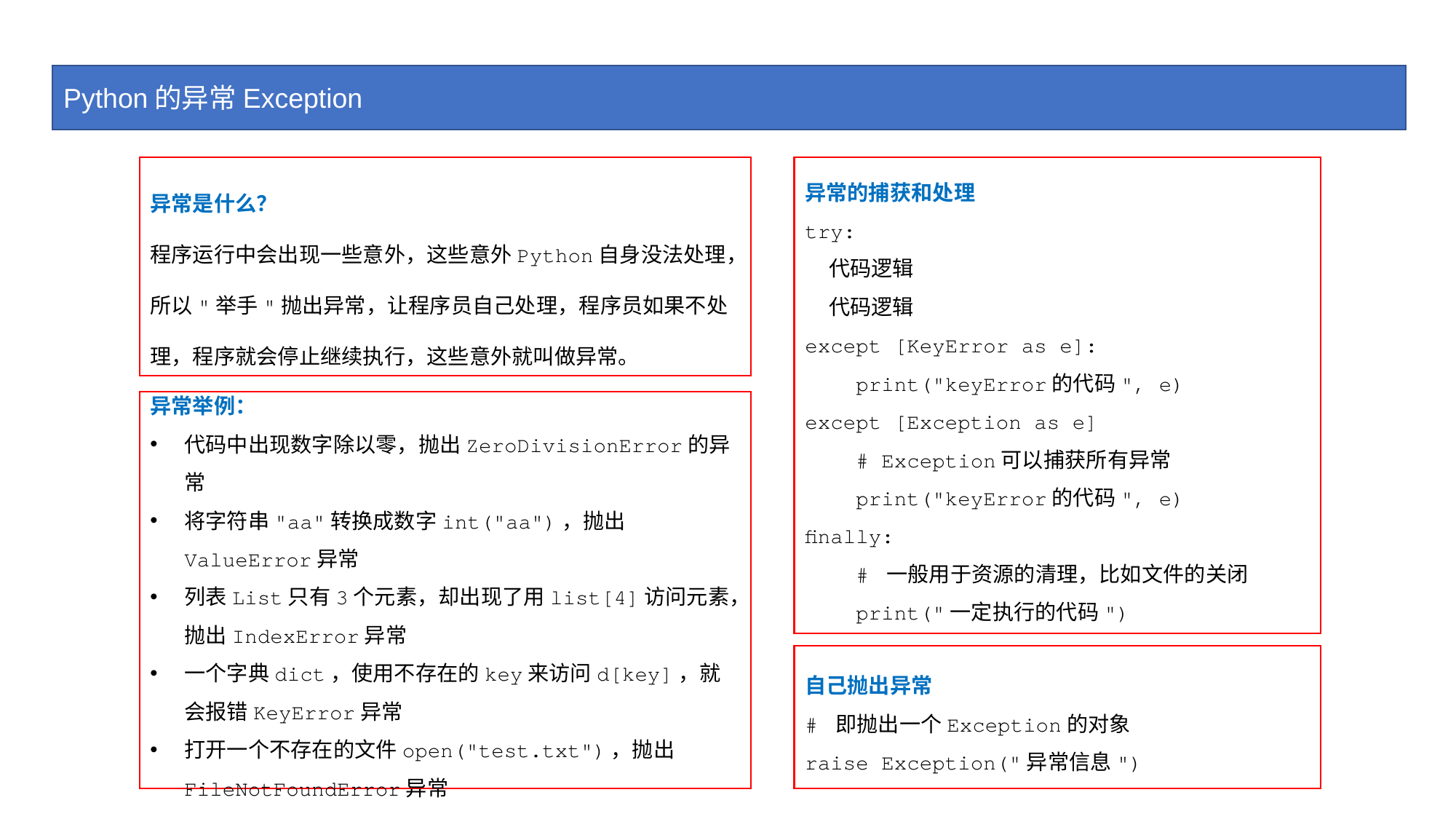

Python的异常Exception
异常是什么？
程序运行中会出现一些意外，这些意外Python自身没法处理，所以"举手"抛出异常，让程序员自己处理，程序员如果不处理，程序就会停止继续执行，这些意外就叫做异常。
异常的捕获和处理
try:
    代码逻辑
    代码逻辑
except [KeyError as e]:
    print("keyError的代码", e)
except [Exception as e]
    # Exception可以捕获所有异常
    print("keyError的代码", e)
finally:
    # 一般用于资源的清理，比如文件的关闭
    print("一定执行的代码")
异常举例：
代码中出现数字除以零，抛出ZeroDivisionError的异常
将字符串"aa"转换成数字int("aa")，抛出ValueError异常
列表List只有3个元素，却出现了用list[4]访问元素，抛出IndexError异常
一个字典dict，使用不存在的key来访问d[key]，就会报错KeyError异常
打开一个不存在的文件open("test.txt")，抛出FileNotFoundError异常
自己抛出异常
# 即抛出一个Exception的对象
raise Exception("异常信息")